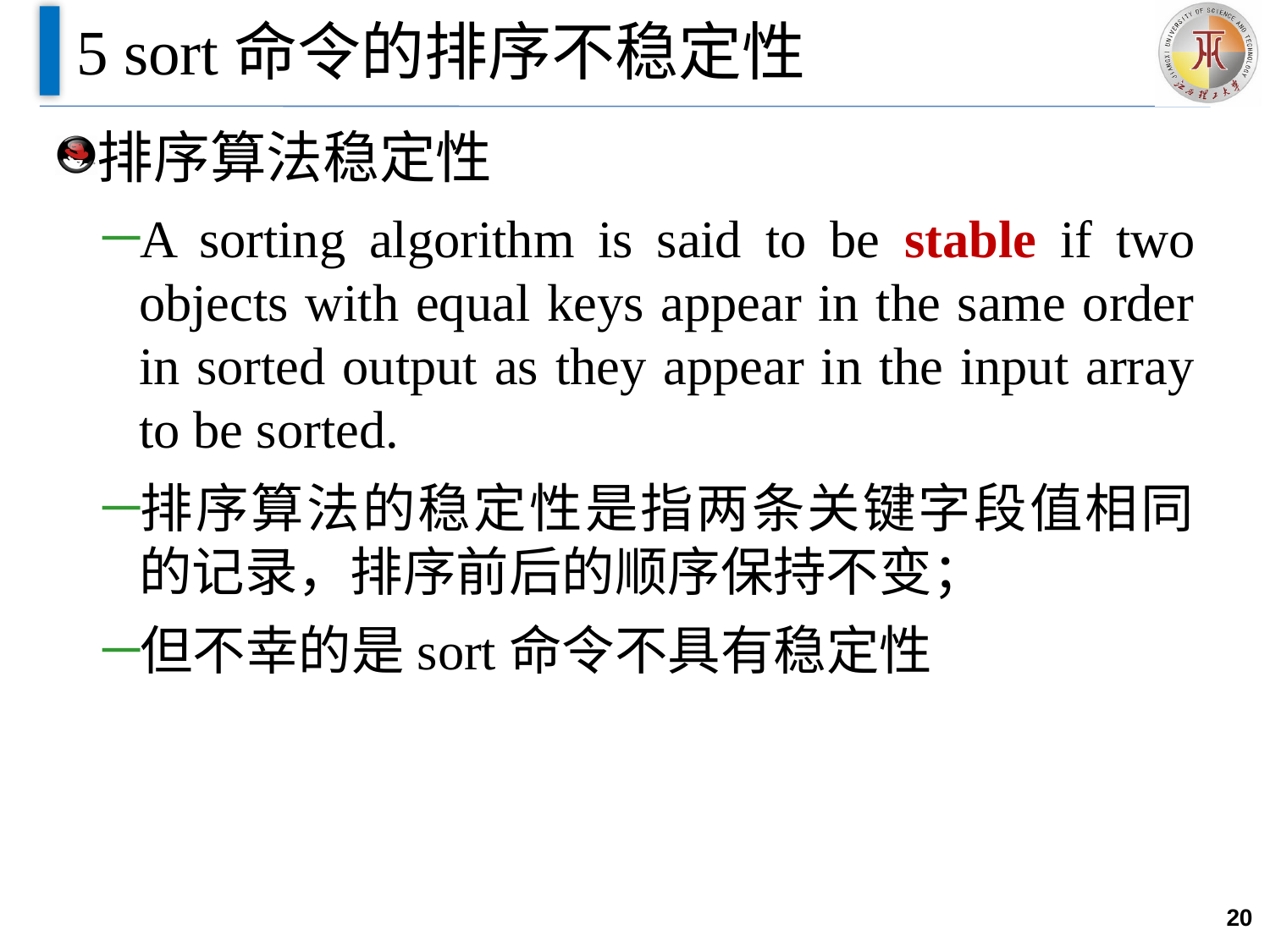

# 5 sort命令的排序不稳定性
排序算法稳定性
A sorting algorithm is said to be stable if two objects with equal keys appear in the same order in sorted output as they appear in the input array to be sorted.
排序算法的稳定性是指两条关键字段值相同的记录，排序前后的顺序保持不变；
但不幸的是sort命令不具有稳定性
20